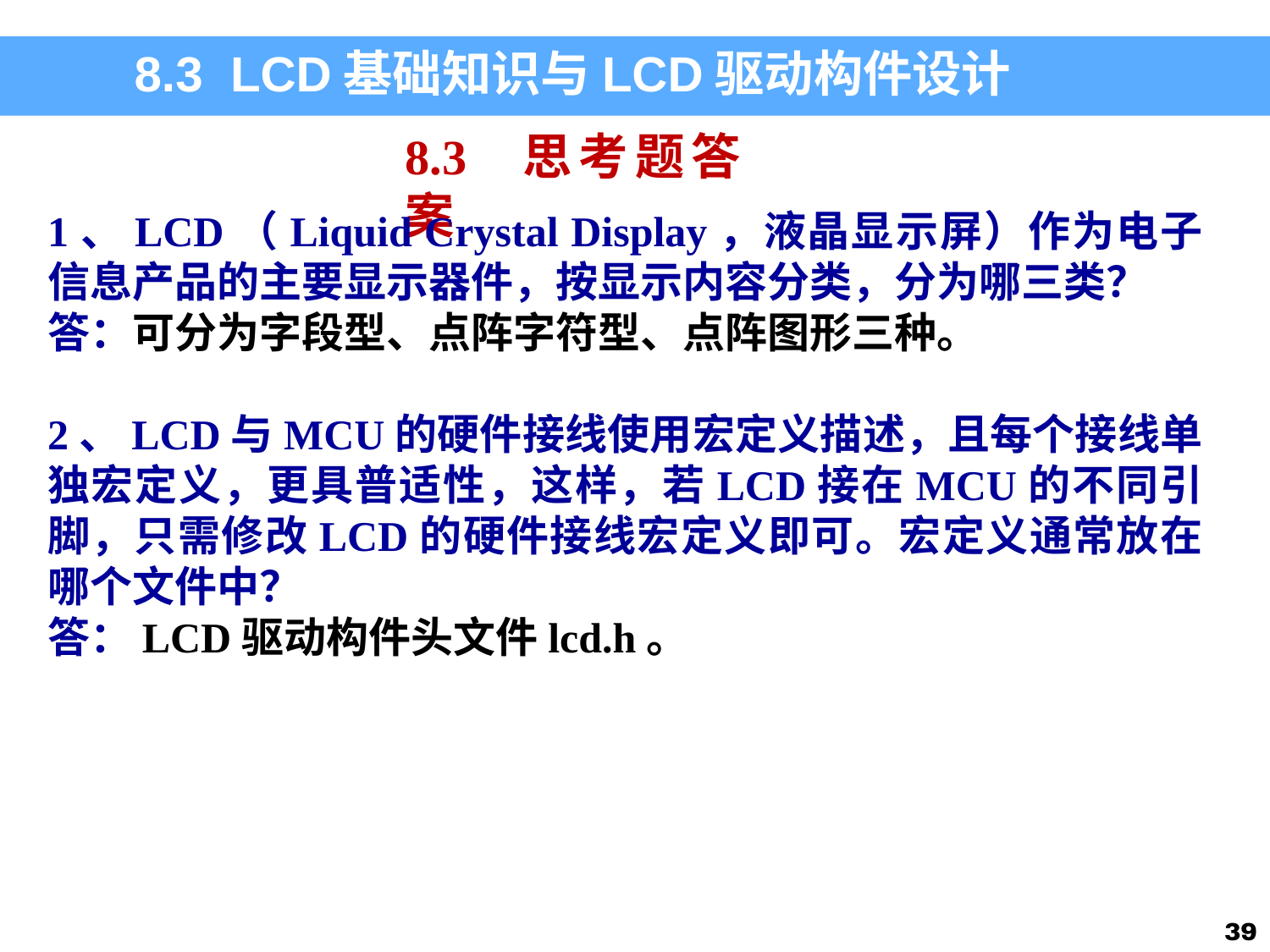

8.3  LCD基础知识与LCD驱动构件设计
8.3  思考题答案
1、LCD（Liquid Crystal Display，液晶显示屏）作为电子信息产品的主要显示器件，按显示内容分类，分为哪三类？
答：可分为字段型、点阵字符型、点阵图形三种。

2、LCD与MCU的硬件接线使用宏定义描述，且每个接线单独宏定义，更具普适性，这样，若LCD接在MCU的不同引脚，只需修改LCD的硬件接线宏定义即可。宏定义通常放在哪个文件中？
答：LCD驱动构件头文件lcd.h。

39